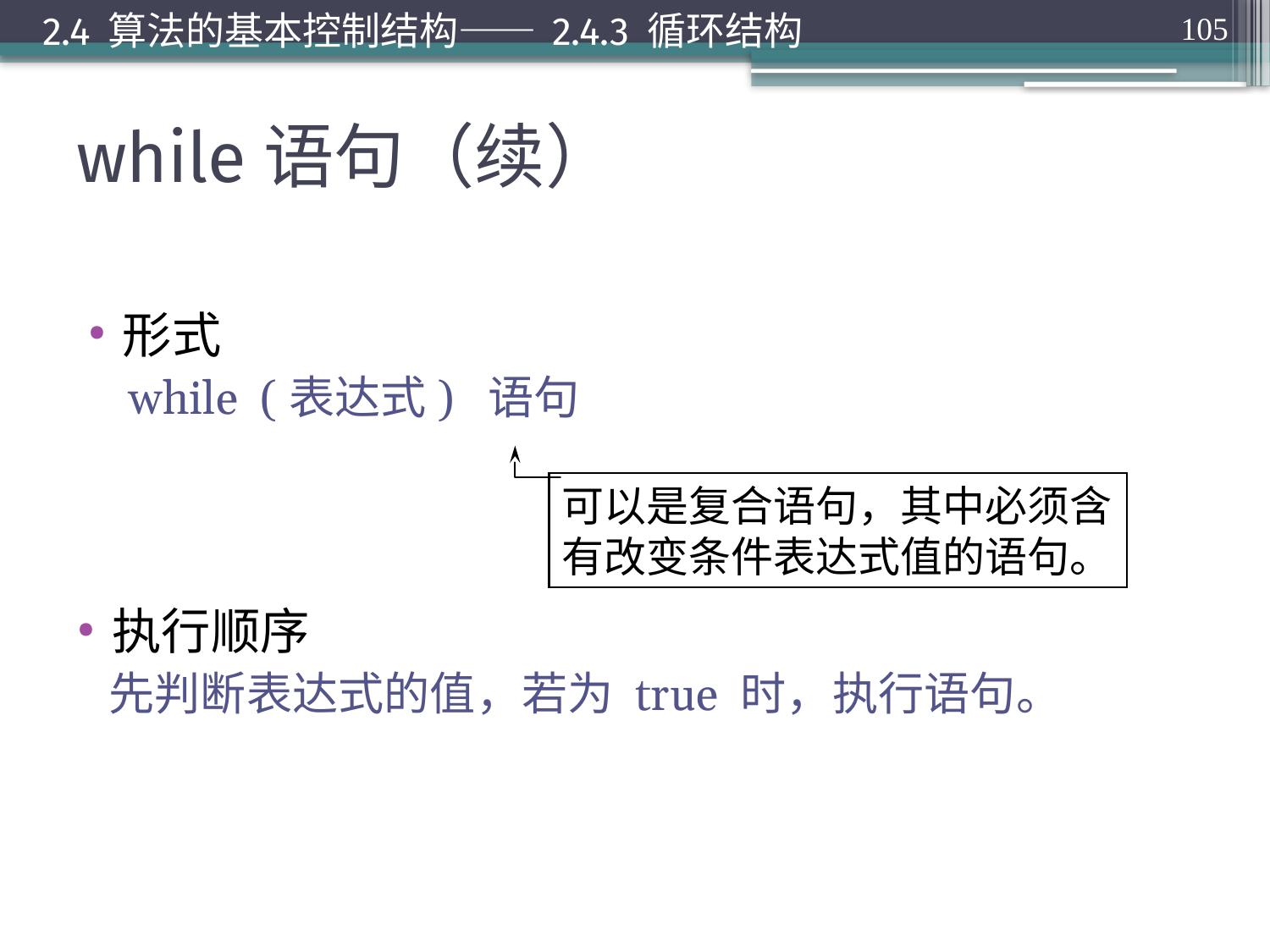

2.4 算法的基本控制结构—— 2.4.3 循环结构
105
# while语句（续）
形式
while  (表达式)  语句

可以是复合语句，其中必须含有改变条件表达式值的语句。
执行顺序
  先判断表达式的值，若为 true 时，执行语句。